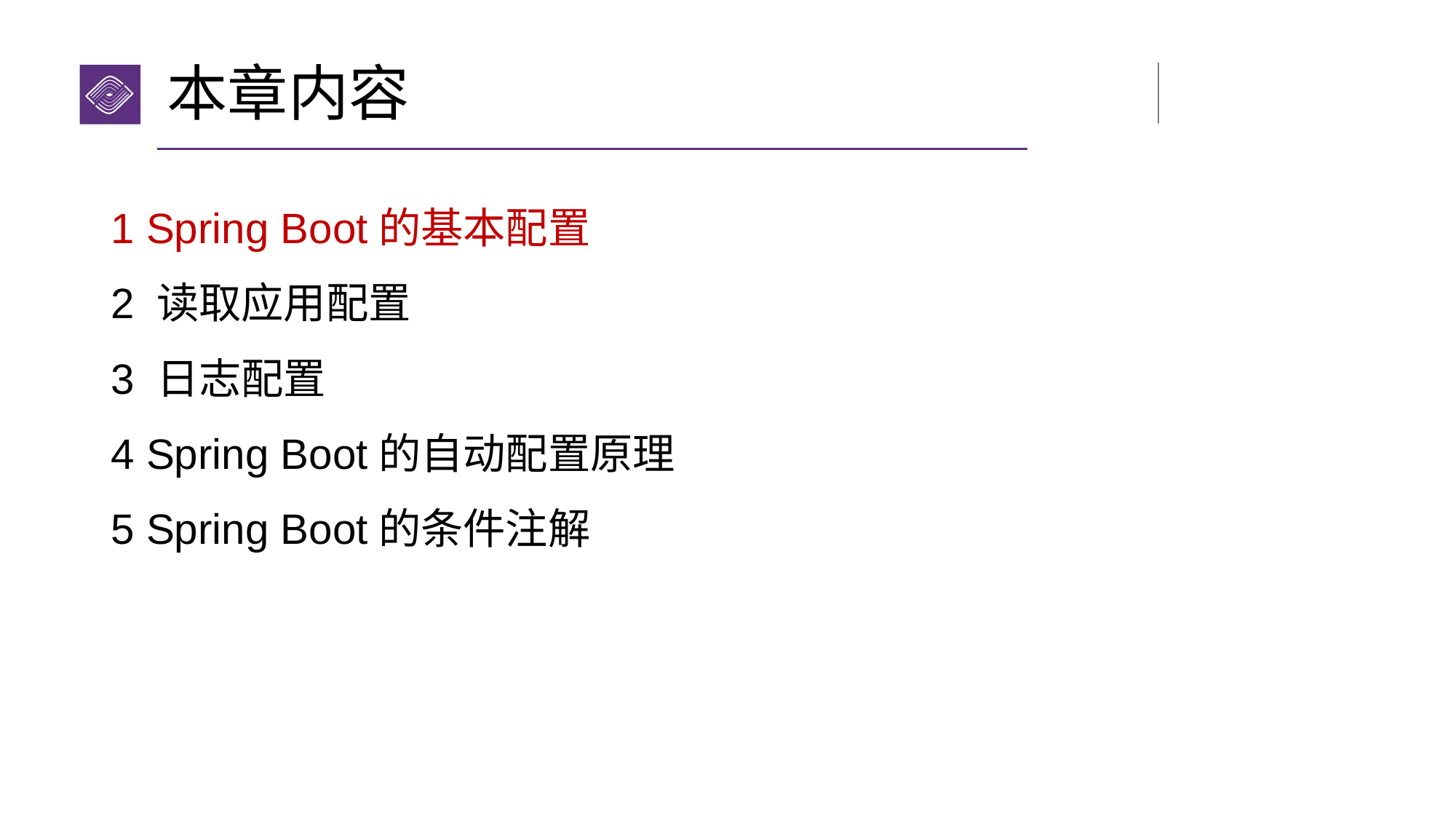

# 本章内容
1 Spring Boot的基本配置
2 读取应用配置
3 日志配置
4 Spring Boot的自动配置原理
5 Spring Boot的条件注解
3